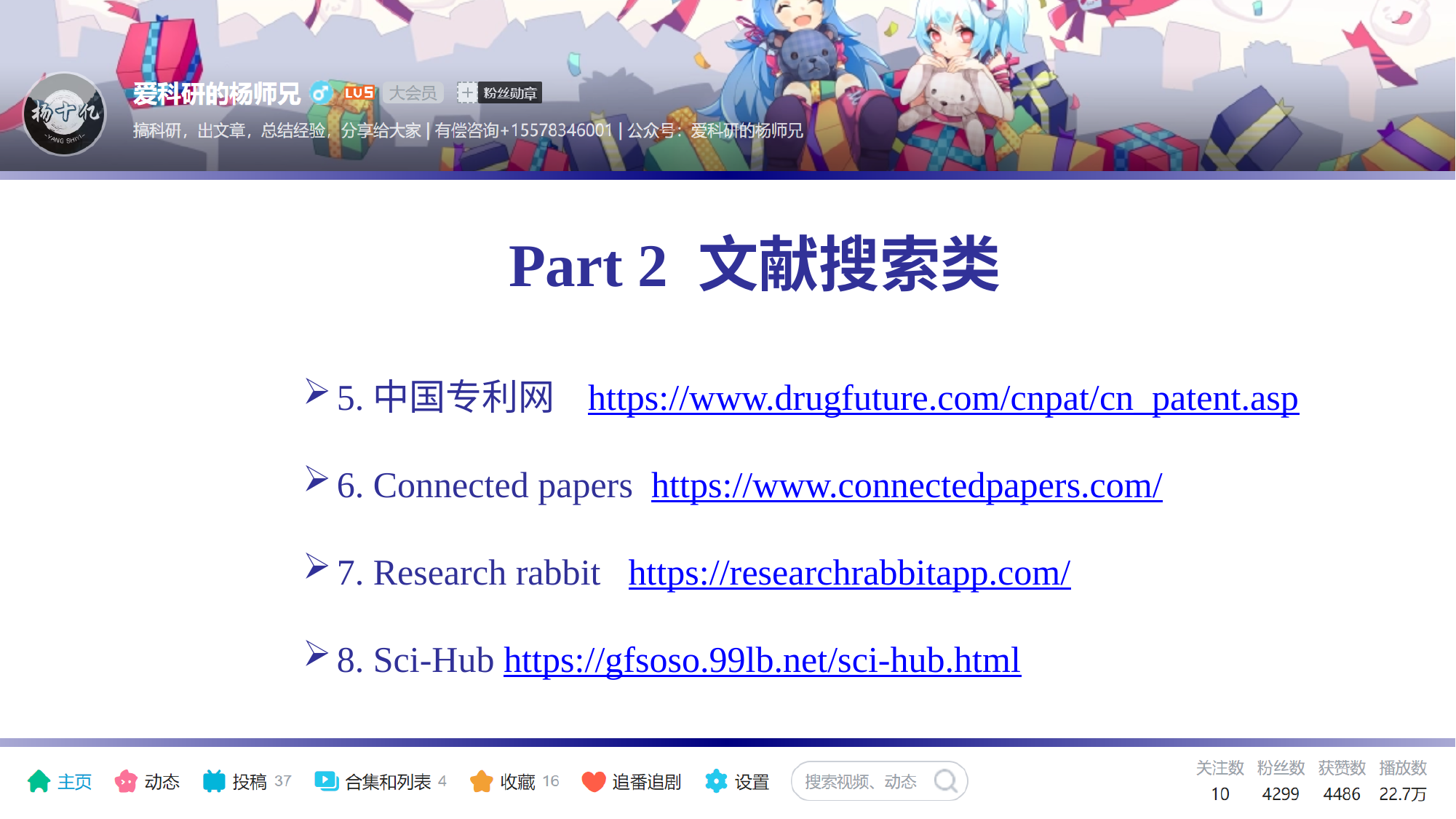

Part 2 文献搜索类

5.中国专利网   https://www.drugfuture.com/cnpat/cn_patent.asp
6. Connected papers  https://www.connectedpapers.com/
7. Research rabbit   https://researchrabbitapp.com/
8. Sci-Hub https://gfsoso.99lb.net/sci-hub.html